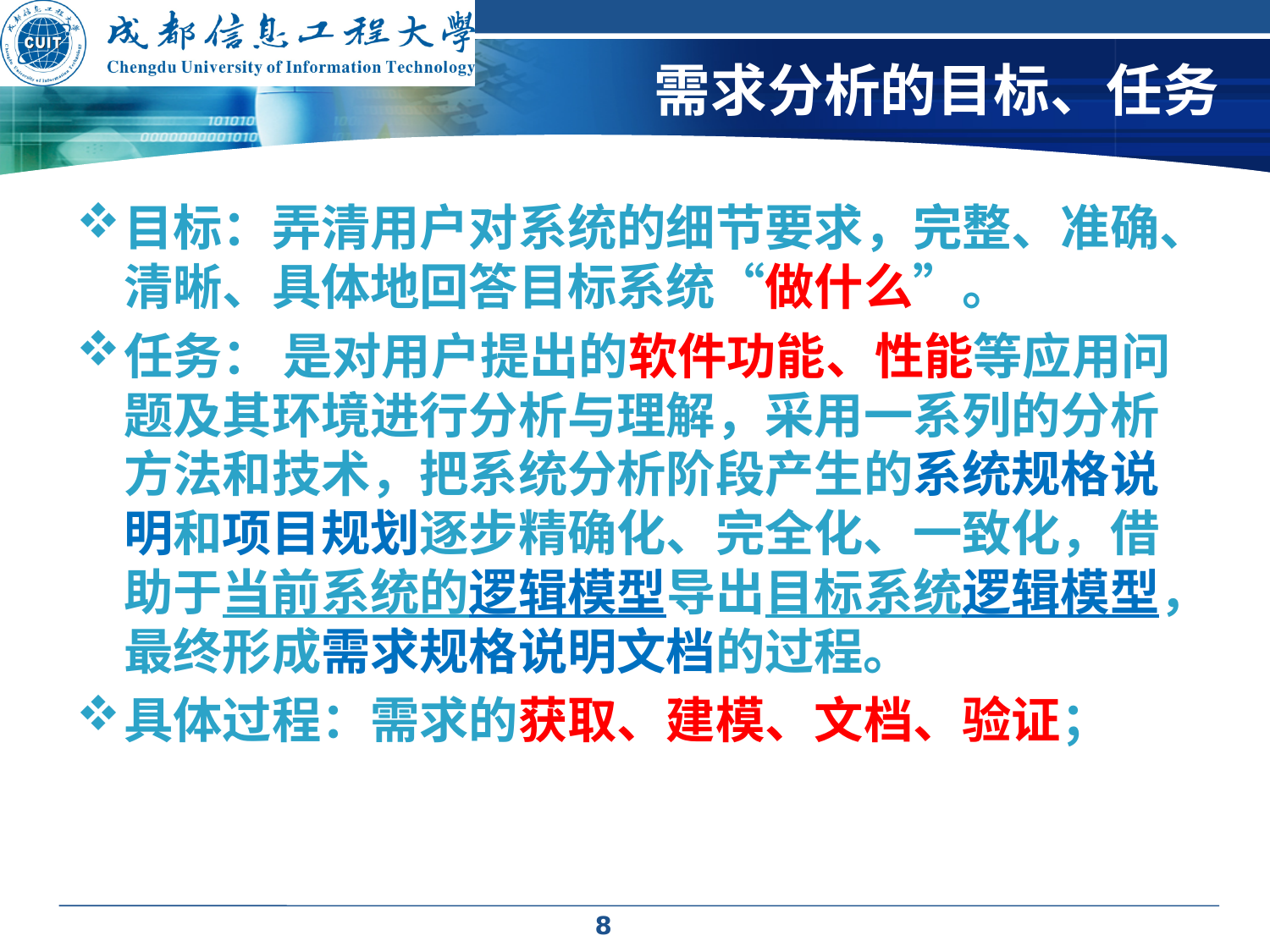

# 需求分析的目标、任务
目标：弄清用户对系统的细节要求，完整、准确、清晰、具体地回答目标系统“做什么”。
任务： 是对用户提出的软件功能、性能等应用问题及其环境进行分析与理解，采用一系列的分析方法和技术，把系统分析阶段产生的系统规格说明和项目规划逐步精确化、完全化、一致化，借助于当前系统的逻辑模型导出目标系统逻辑模型，最终形成需求规格说明文档的过程。
具体过程：需求的获取、建模、文档、验证；
8